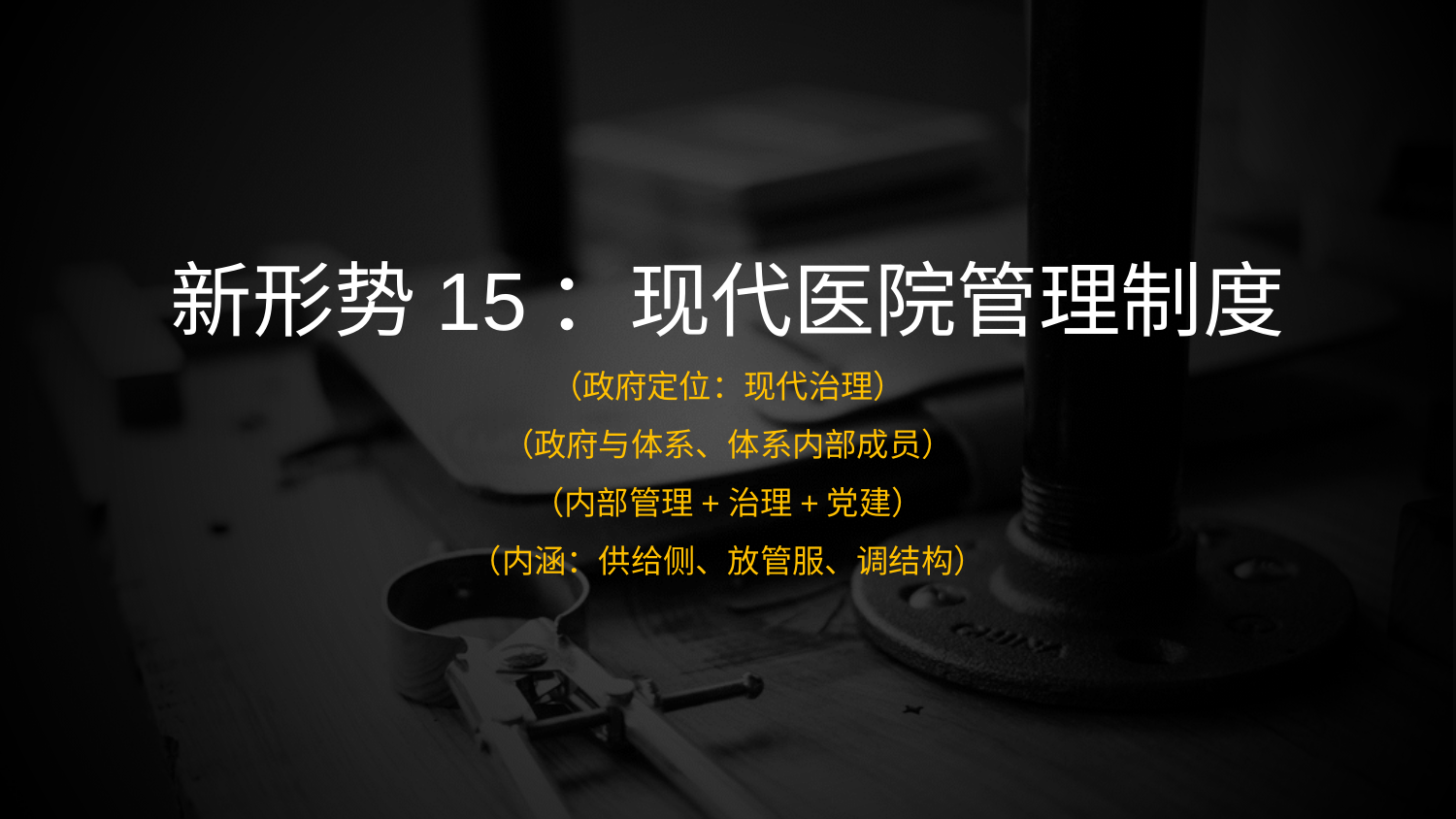

新形势15：现代医院管理制度
（政府定位：现代治理）
（政府与体系、体系内部成员）
（内部管理+治理+党建）
（内涵：供给侧、放管服、调结构）